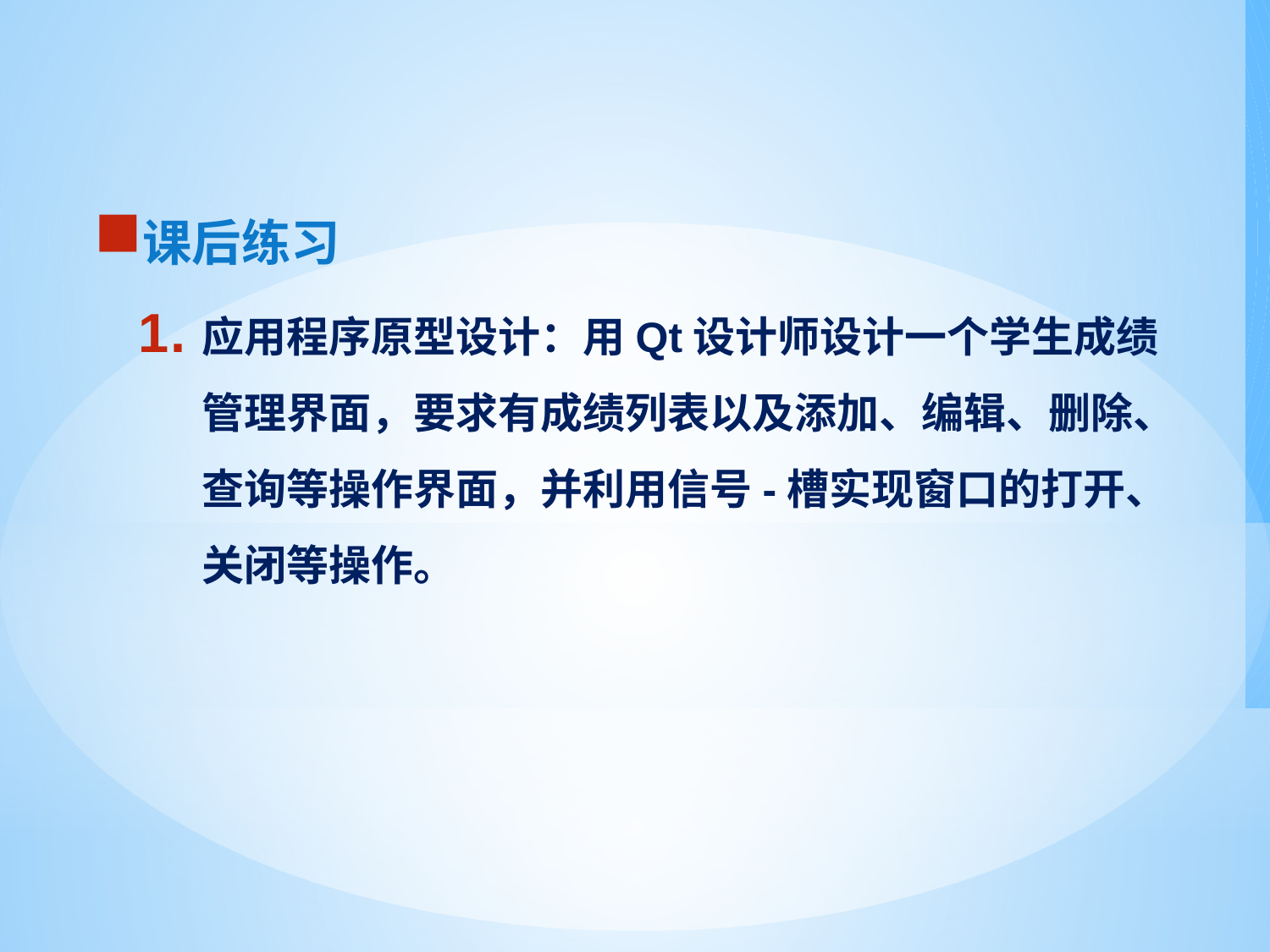

#
课后练习
应用程序原型设计：用Qt设计师设计一个学生成绩管理界面，要求有成绩列表以及添加、编辑、删除、查询等操作界面，并利用信号-槽实现窗口的打开、关闭等操作。